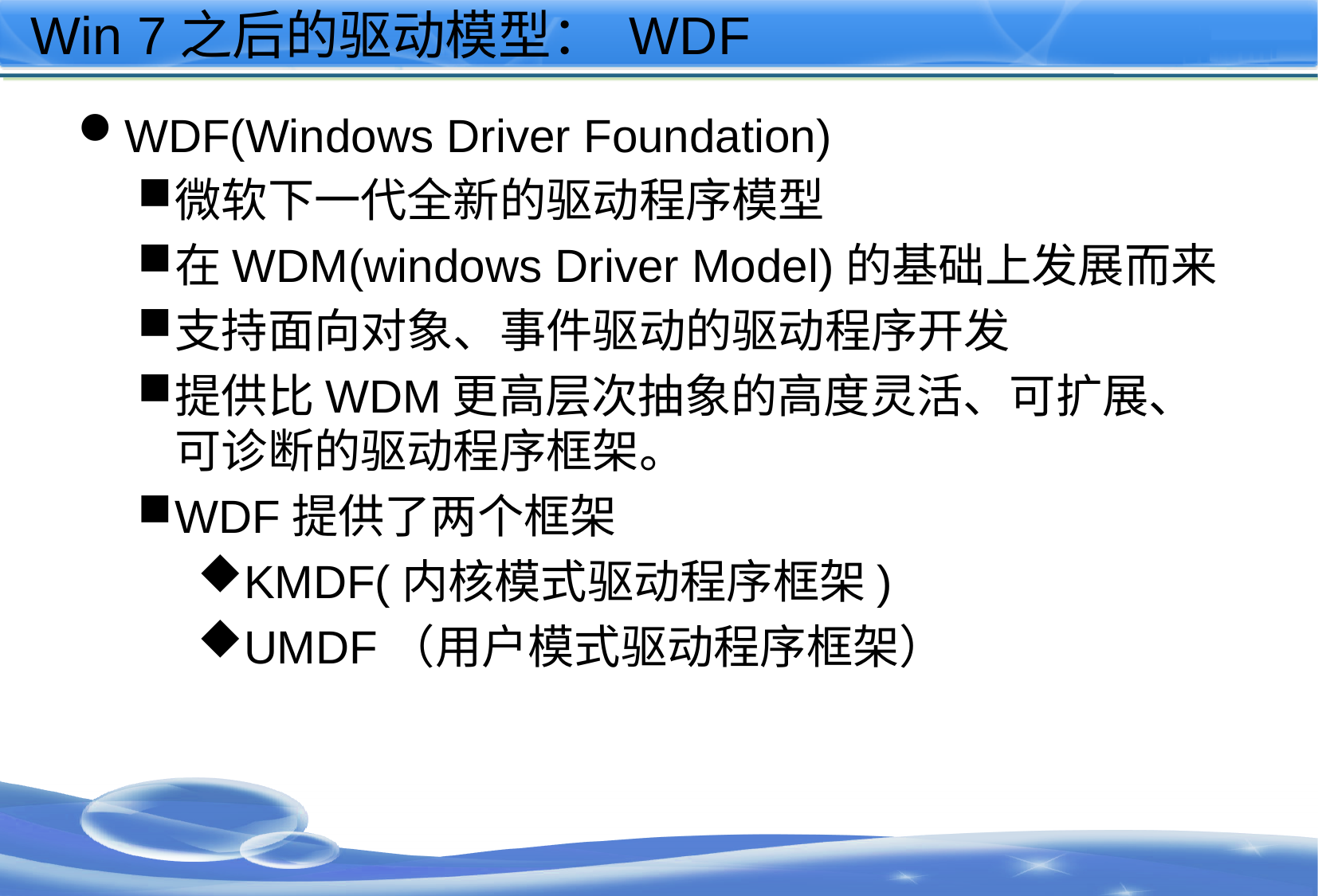

# Win 7之后的驱动模型： WDF
WDF(Windows Driver Foundation)
微软下一代全新的驱动程序模型
在WDM(windows Driver Model)的基础上发展而来
支持面向对象、事件驱动的驱动程序开发
提供比WDM更高层次抽象的高度灵活、可扩展、可诊断的驱动程序框架。
WDF提供了两个框架
KMDF(内核模式驱动程序框架)
UMDF（用户模式驱动程序框架）